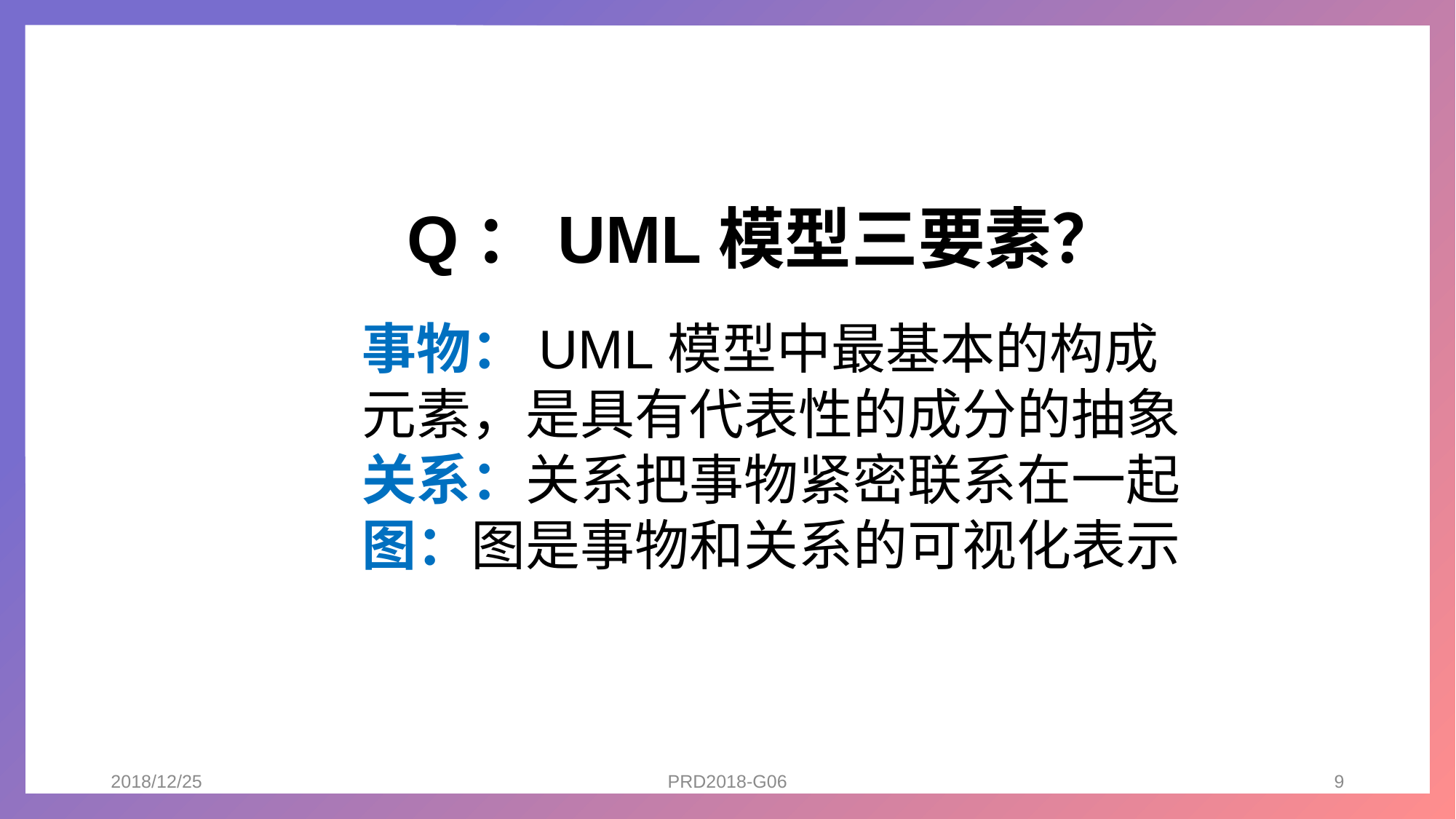

Q：UML模型三要素？
事物：UML模型中最基本的构成元素，是具有代表性的成分的抽象
关系：关系把事物紧密联系在一起
图：图是事物和关系的可视化表示
2018/12/25
PRD2018-G06
9